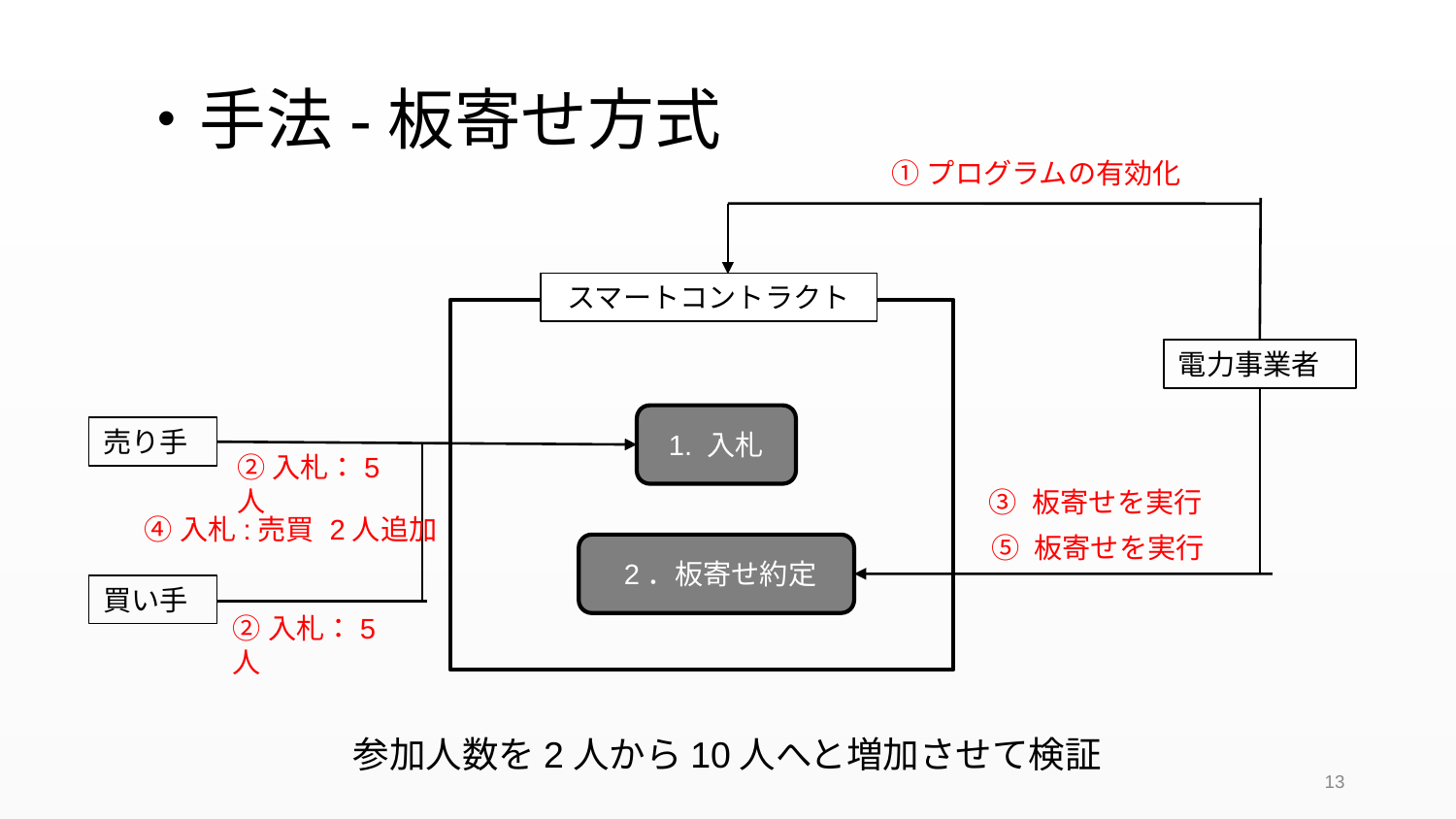

# ・手法-板寄せ方式
①プログラムの有効化
スマートコントラクト

電力事業者
1. 入札
売り手
②入札：5人
③ 板寄せを実行
④入札:売買 2人追加
⑤ 板寄せを実行
 2．板寄せ約定
買い手
②入札：5人
参加人数を2人から10人へと増加させて検証
13